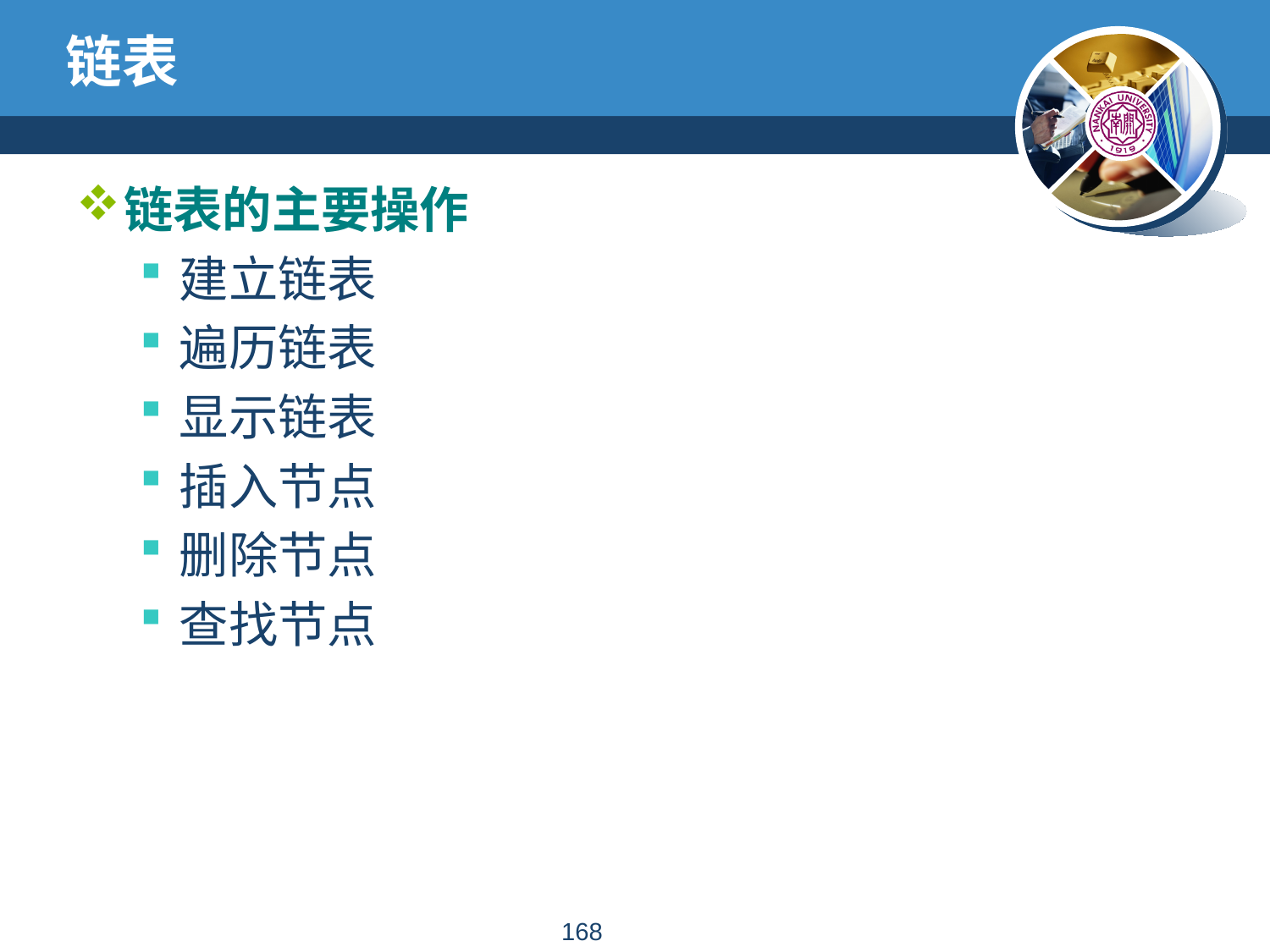

# 链表
链表的主要操作
建立链表
遍历链表
显示链表
插入节点
删除节点
查找节点
168